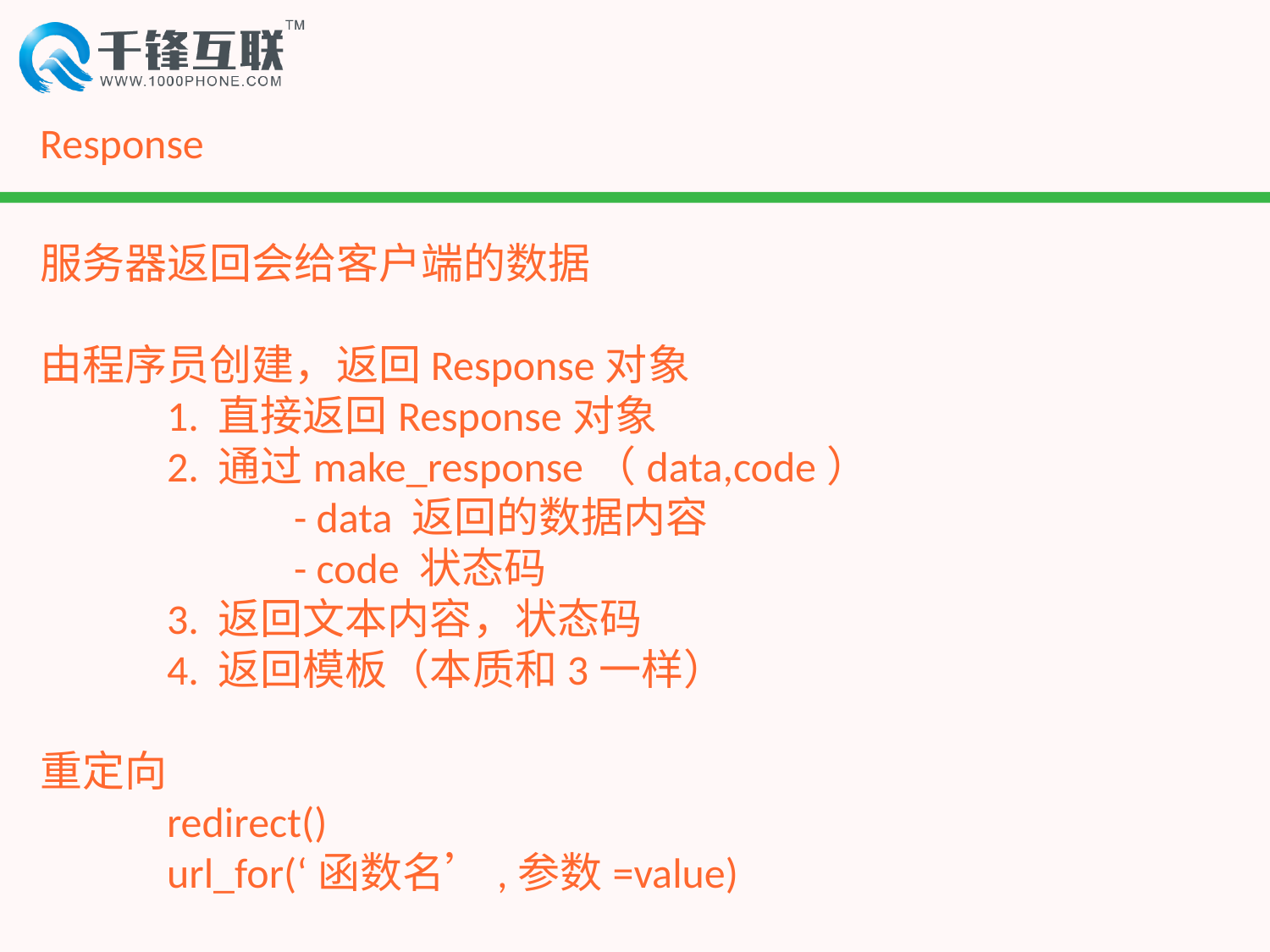

# Response
服务器返回会给客户端的数据

由程序员创建，返回Response对象
	1. 直接返回Response对象
	2. 通过make_response（data,code）
		- data 返回的数据内容
		- code 状态码
	3. 返回文本内容，状态码
	4. 返回模板（本质和3一样）

重定向
	redirect()
	url_for(‘函数名’,参数=value)